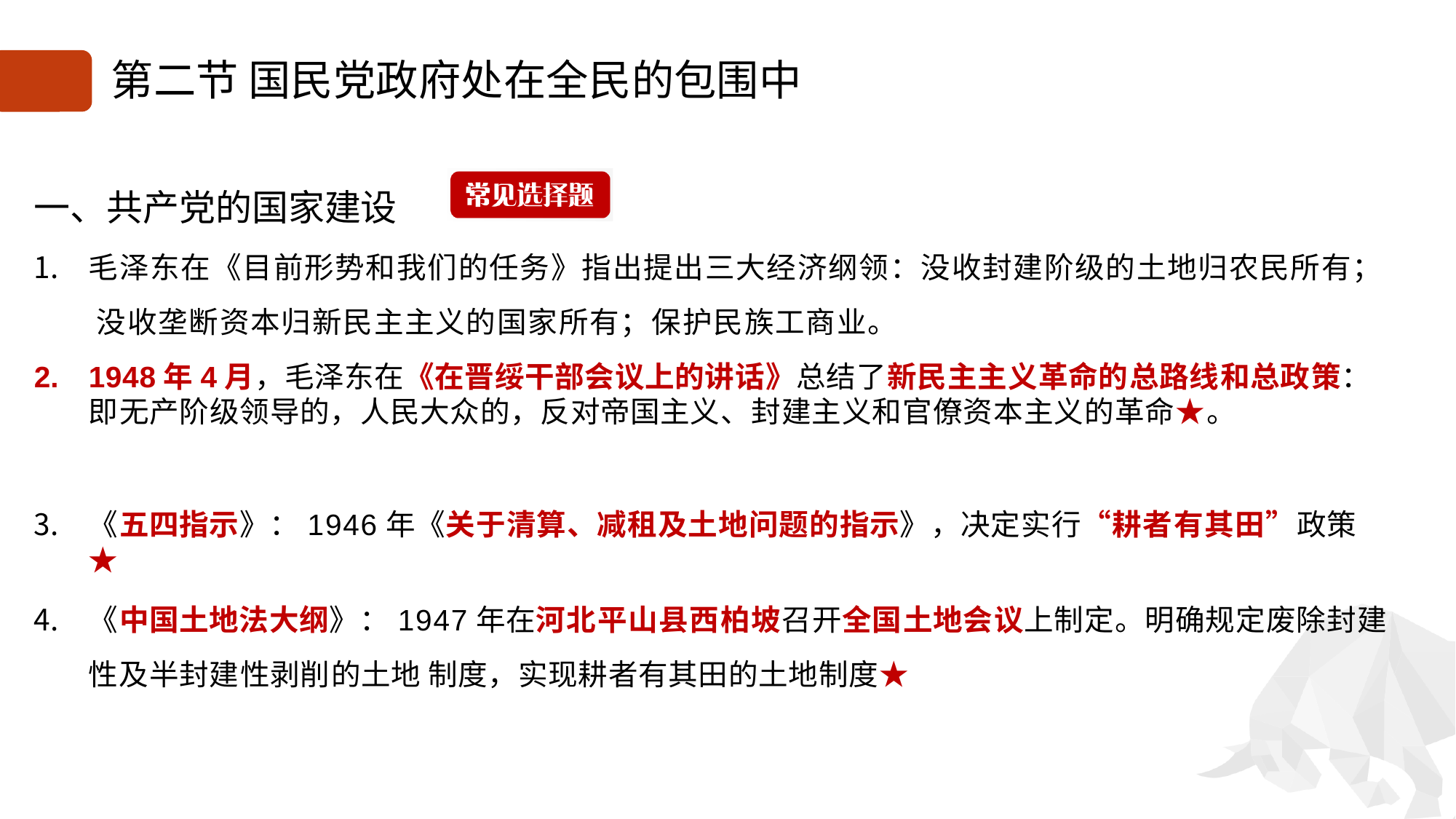

# 第二节 国民党政府处在全民的包围中
一、共产党的国家建设
毛泽东在《目前形势和我们的任务》指出提出三大经济纲领：没收封建阶级的土地归农民所有；  没收垄断资本归新民主主义的国家所有；保护民族工商业。
1948年4月，毛泽东在《在晋绥干部会议上的讲话》总结了新民主主义革命的总路线和总政策：即无产阶级领导的，人民大众的，反对帝国主义、封建主义和官僚资本主义的革命★。

《五四指示》：1946年《关于清算、减租及土地问题的指示》，决定实行“耕者有其田”政策★
《中国土地法大纲》：1947年在河北平山县西柏坡召开全国土地会议上制定。明确规定废除封建性及半封建性剥削的土地 制度，实现耕者有其田的土地制度★